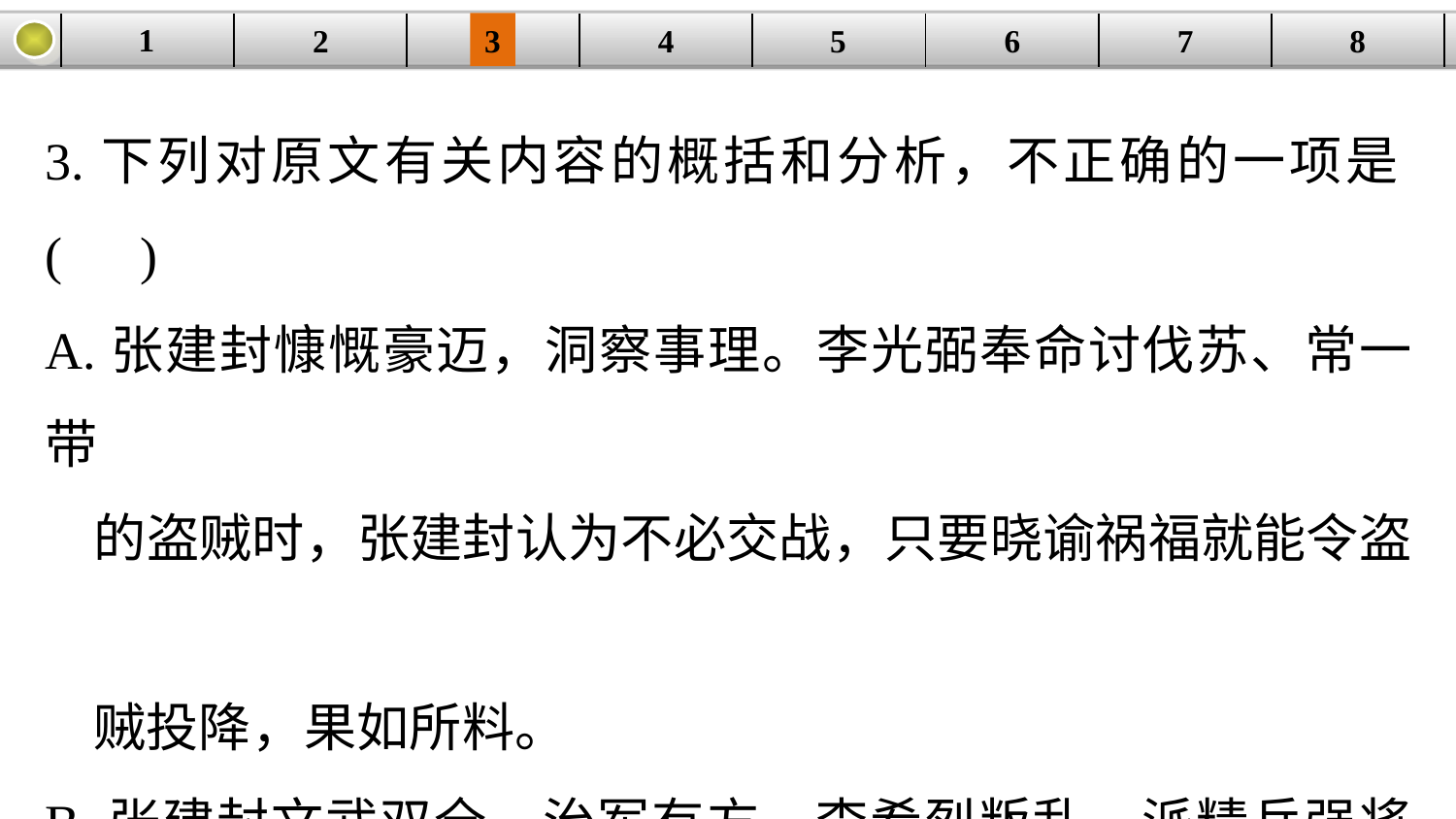

1
3
4
5
6
8
2
|  |  |  |  |  |  |  |  |
| --- | --- | --- | --- | --- | --- | --- | --- |
7

3.下列对原文有关内容的概括和分析，不正确的一项是(　)
A.张建封慷慨豪迈，洞察事理。李光弼奉命讨伐苏、常一带
   的盗贼时，张建封认为不必交战，只要晓谕祸福就能令盗
   贼投降，果如所料。
B.张建封文武双全，治军有方。李希烈叛乱，派精兵强将攻
   打寿州，张建封修壕练兵严加抵拒，叛军最后被平；治理
   徐州时，亲自处理政务，全军都治理得很好。